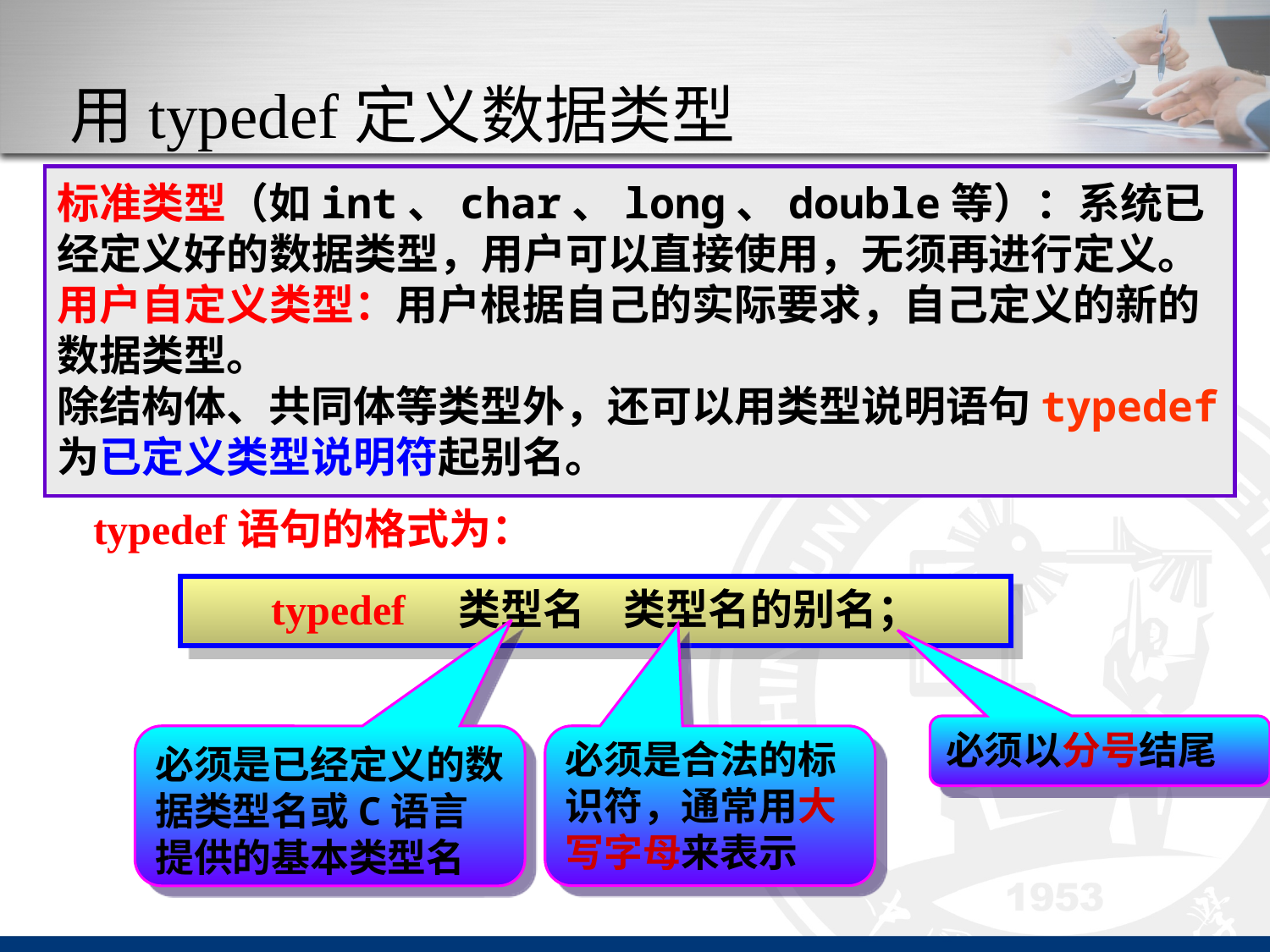

# 用typedef定义数据类型
标准类型（如int、char、long、double等）：系统已经定义好的数据类型，用户可以直接使用，无须再进行定义。
用户自定义类型：用户根据自己的实际要求，自己定义的新的数据类型。
除结构体、共同体等类型外，还可以用类型说明语句typedef为已定义类型说明符起别名。
typedef语句的格式为：
typedef    类型名    类型名的别名；
必须以分号结尾
必须是已经定义的数据类型名或C语言提供的基本类型名
必须是合法的标识符，通常用大写字母来表示